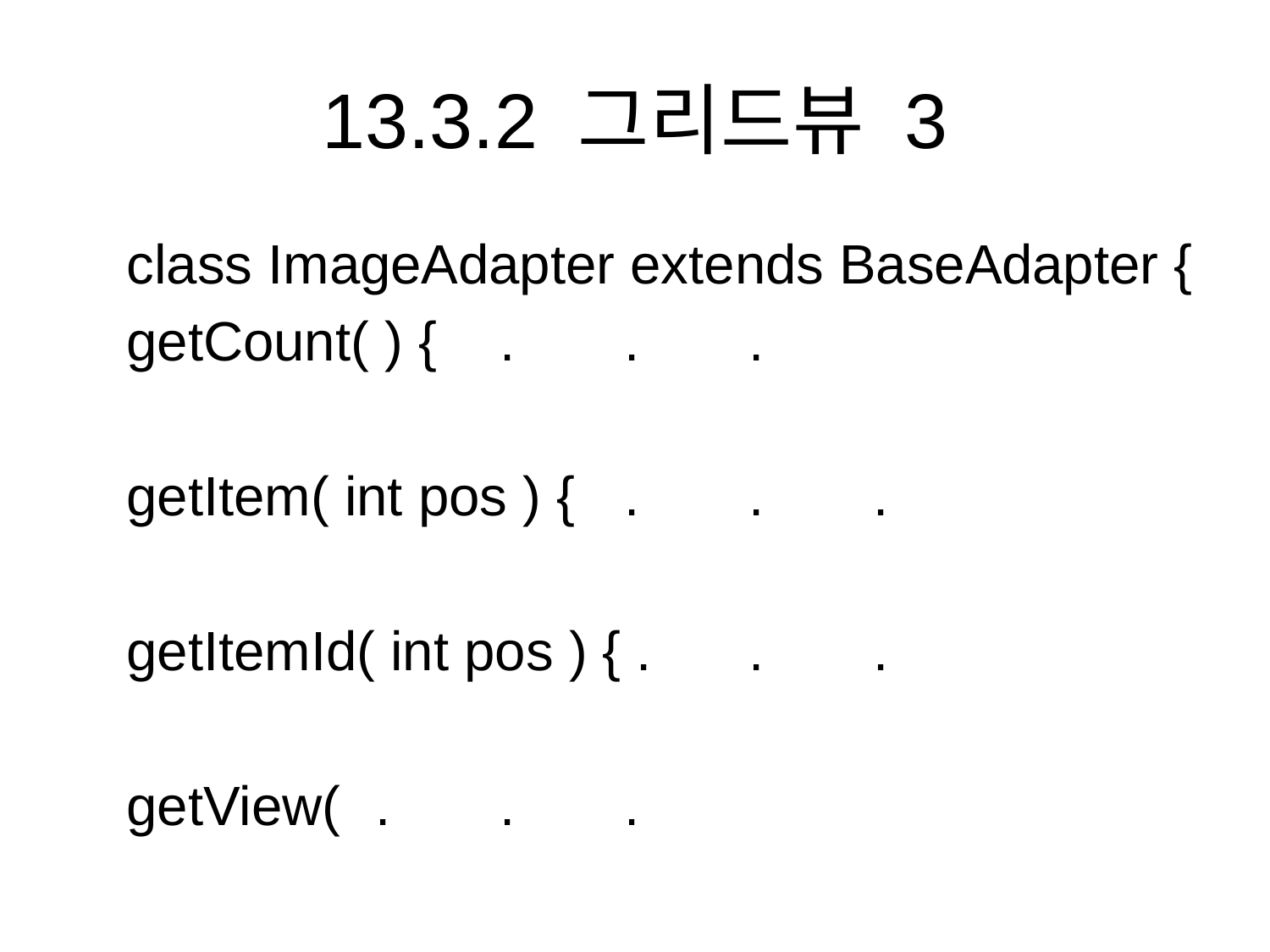

# 13.3.2 그리드뷰 3
	class ImageAdapter extends BaseAdapter {
		getCount( ) { 	.	.	.

		getItem( int pos ) {	.	.	.

		getItemId( int pos ) { .	.	.

		getView(	.	.	.